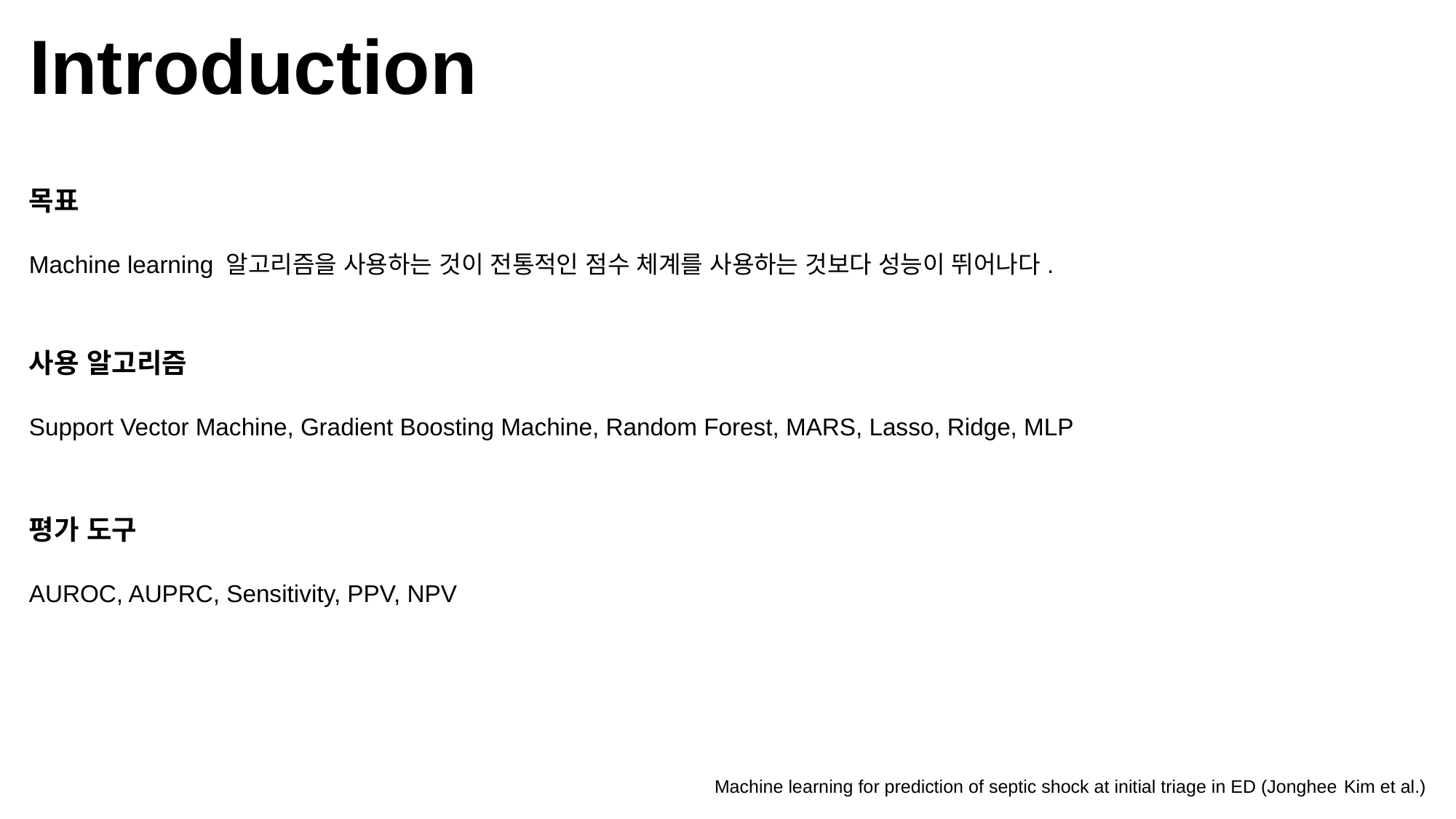

# Introduction
목표

Machine learning 알고리즘을 사용하는 것이 전통적인 점수 체계를 사용하는 것보다 성능이 뛰어나다.
사용 알고리즘

Support Vector Machine, Gradient Boosting Machine, Random Forest, MARS, Lasso, Ridge, MLP
평가 도구

AUROC, AUPRC, Sensitivity, PPV, NPV
Machine learning for prediction of septic shock at initial triage in ED (Jonghee Kim et al.)